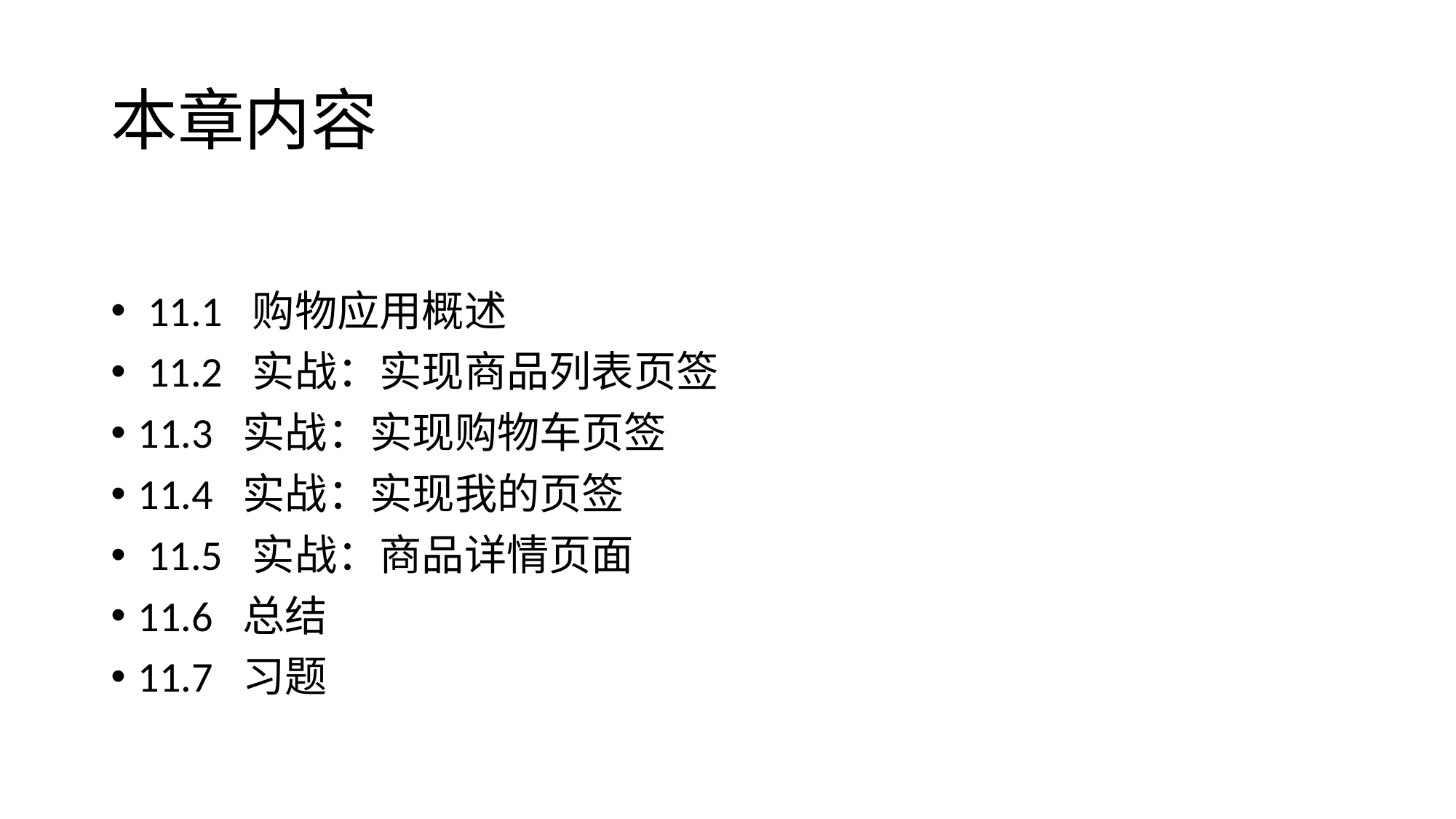

# 本章内容

 11.1  购物应用概述
 11.2  实战：实现商品列表页签
11.3  实战：实现购物车页签
11.4  实战：实现我的页签
 11.5  实战：商品详情页面
11.6  总结
11.7  习题